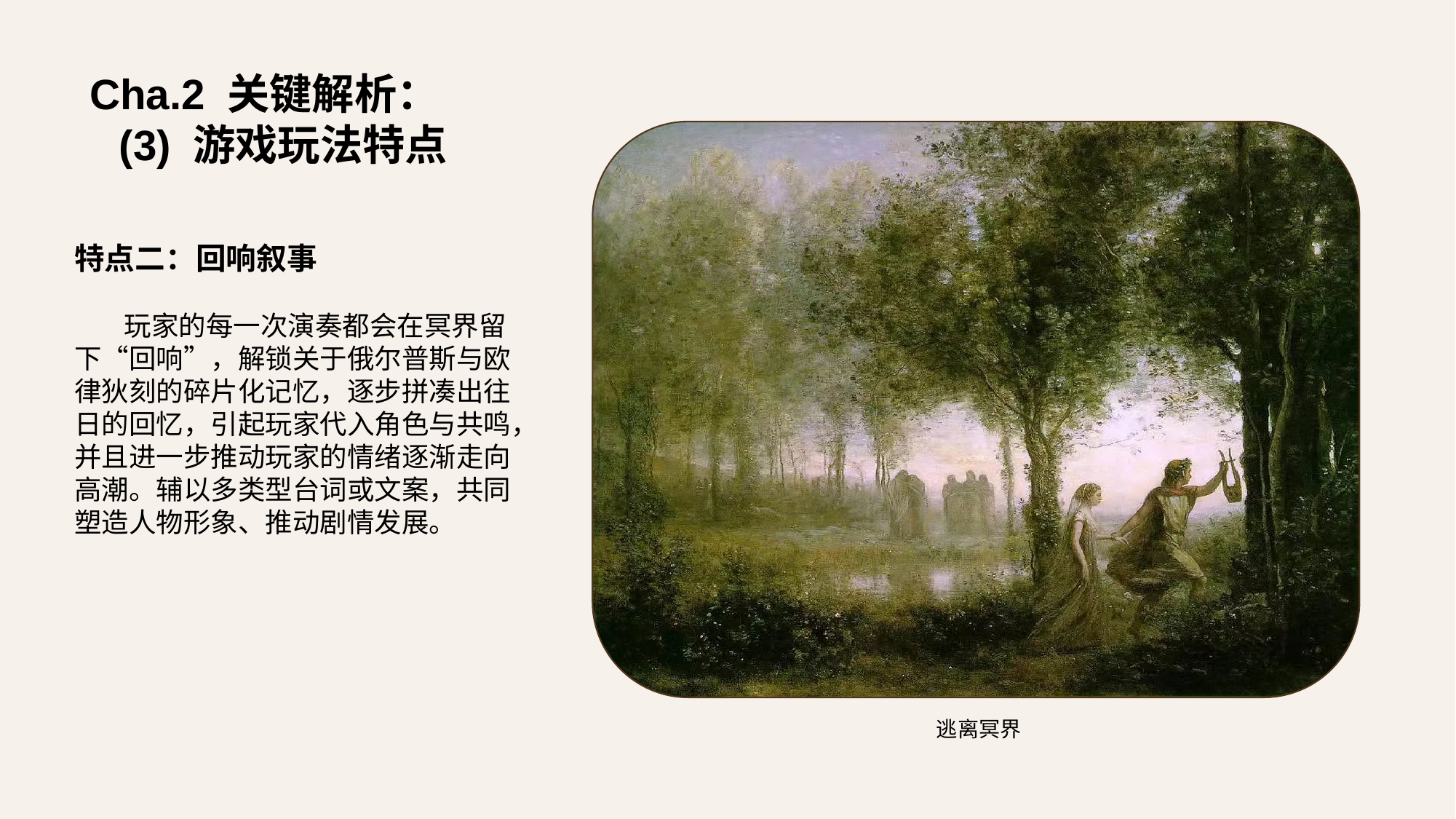

# Cha.2 关键解析： (3) 游戏玩法特点

特点二：回响叙事

       玩家的每一次演奏都会在冥界留下“回响”，解锁关于俄尔普斯与欧律狄刻的碎片化记忆，逐步拼凑出往日的回忆，引起玩家代入角色与共鸣，并且进一步推动玩家的情绪逐渐走向高潮。辅以多类型台词或文案，共同塑造人物形象、推动剧情发展。

逃离冥界